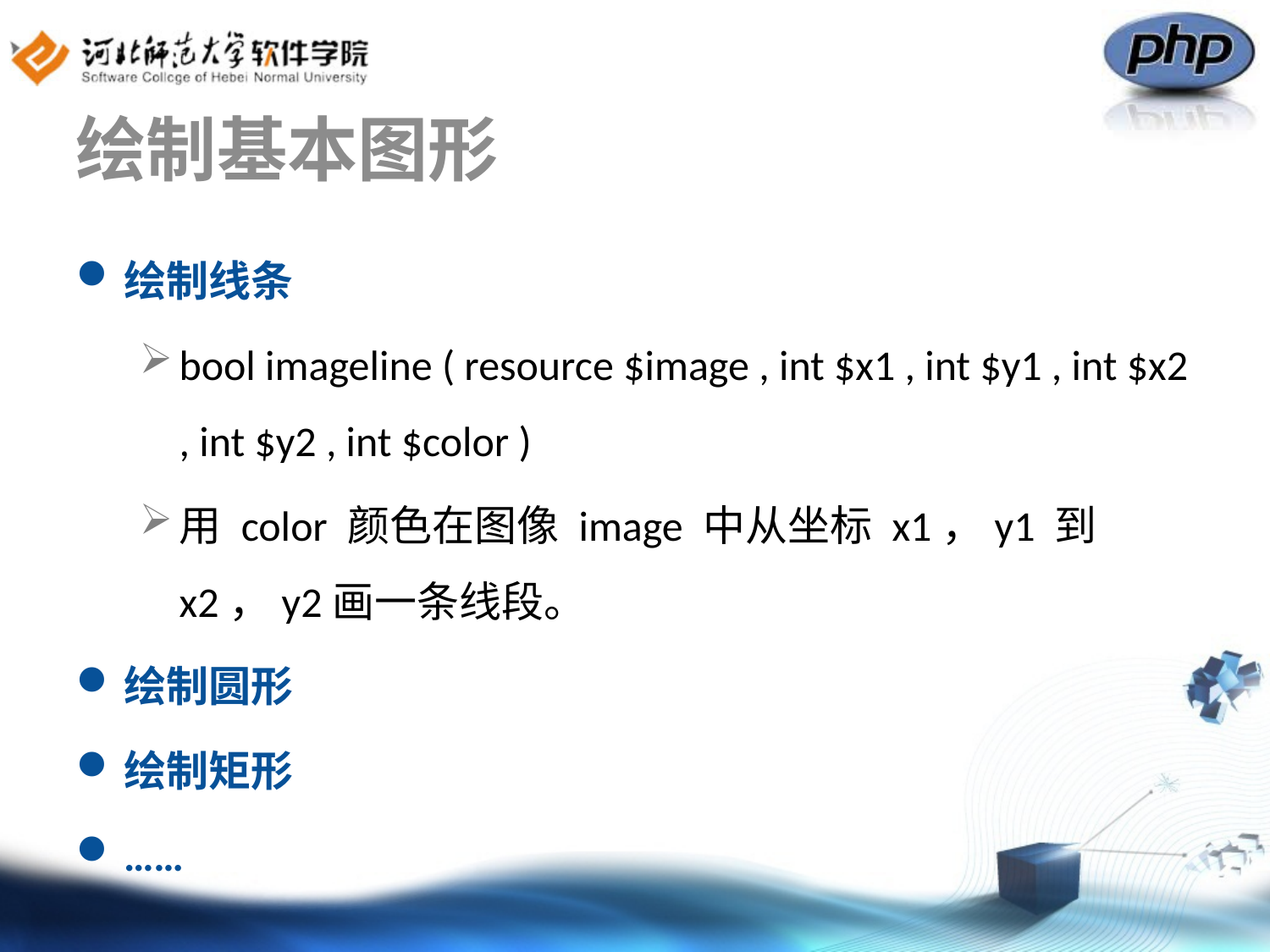

# 绘制基本图形
绘制线条
bool imageline ( resource $image , int $x1 , int $y1 , int $x2 , int $y2 , int $color )
用 color 颜色在图像 image 中从坐标 x1，y1 到 x2，y2画一条线段。
绘制圆形
绘制矩形
……